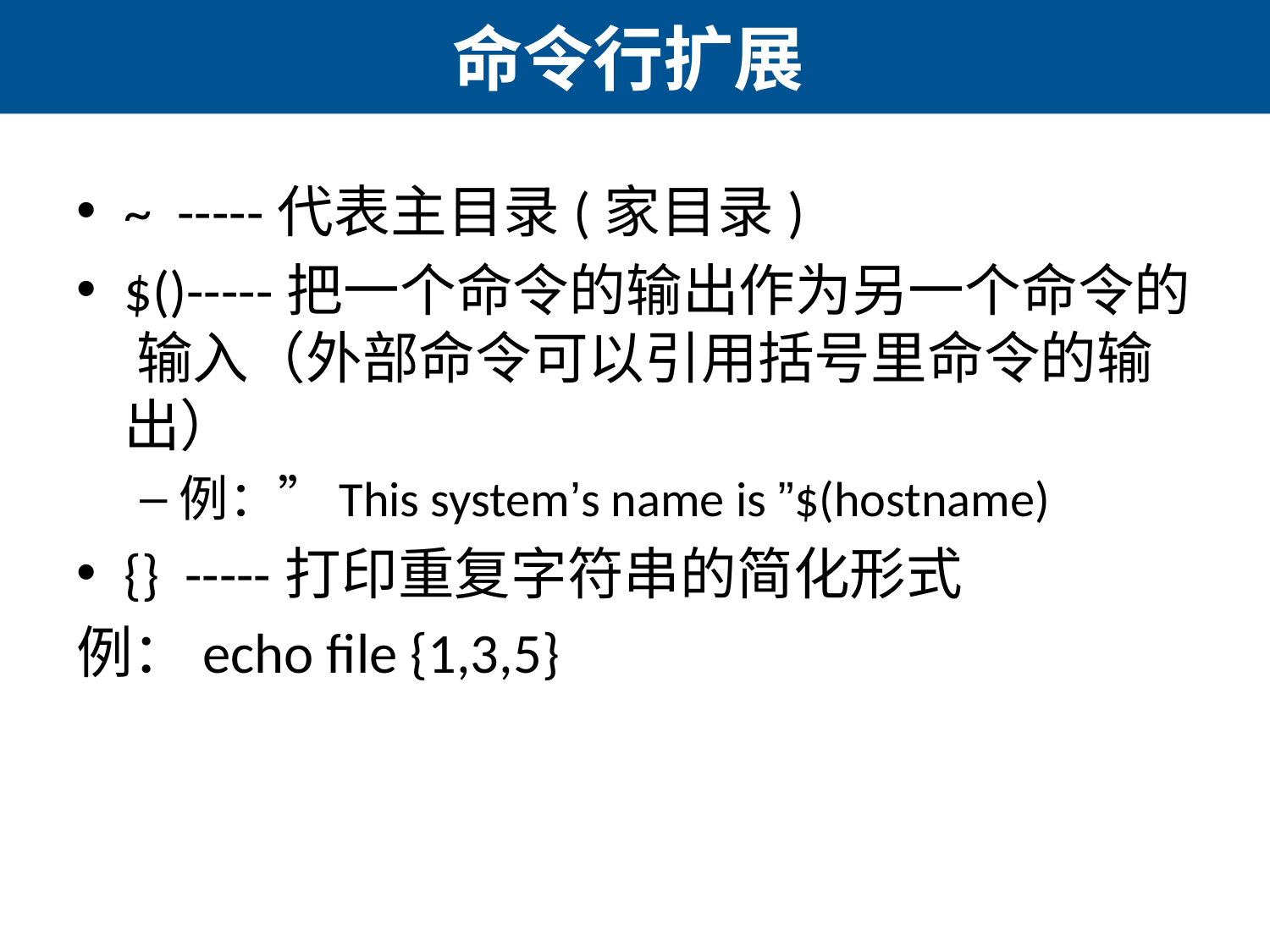

# 命令行扩展
~  -----代表主目录(家目录)
$()-----把一个命令的输出作为另一个命令的  输入（外部命令可以引用括号里命令的输出）
例：”This system’s name is ”$(hostname)
{}  -----打印重复字符串的简化形式
例：echo file {1,3,5}